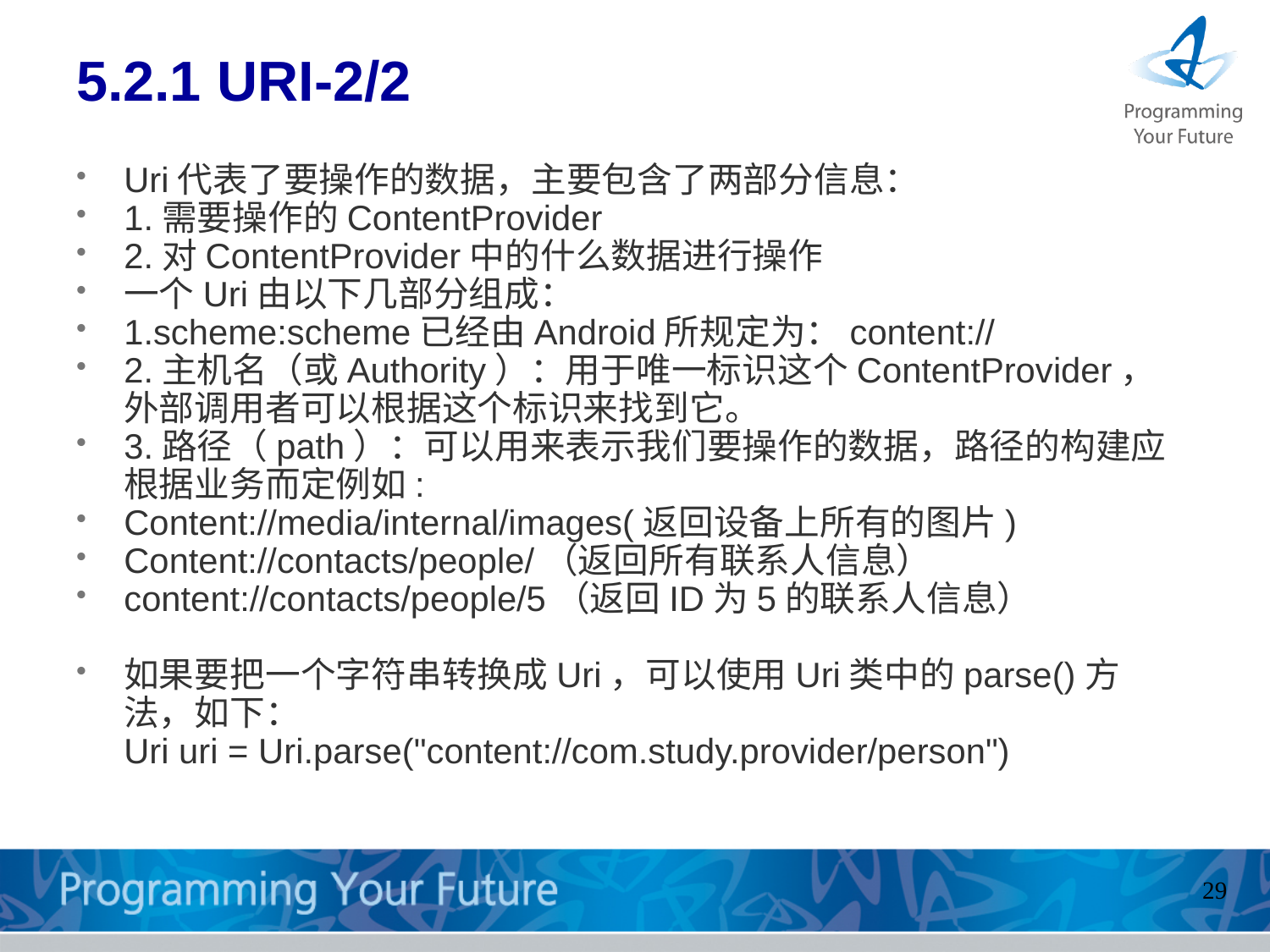

5.2.1 URI-2/2
Uri代表了要操作的数据，主要包含了两部分信息：
1.需要操作的ContentProvider
2.对ContentProvider中的什么数据进行操作
一个Uri由以下几部分组成：
1.scheme:scheme已经由Android所规定为：content://
2.主机名（或Authority）：用于唯一标识这个ContentProvider，外部调用者可以根据这个标识来找到它。
3.路径（path）：可以用来表示我们要操作的数据，路径的构建应根据业务而定例如:
Content://media/internal/images(返回设备上所有的图片)
Content://contacts/people/（返回所有联系人信息）
content://contacts/people/5（返回ID为5的联系人信息）

如果要把一个字符串转换成Uri，可以使用Uri类中的parse()方法，如下：
Uri uri = Uri.parse("content://com.study.provider/person")